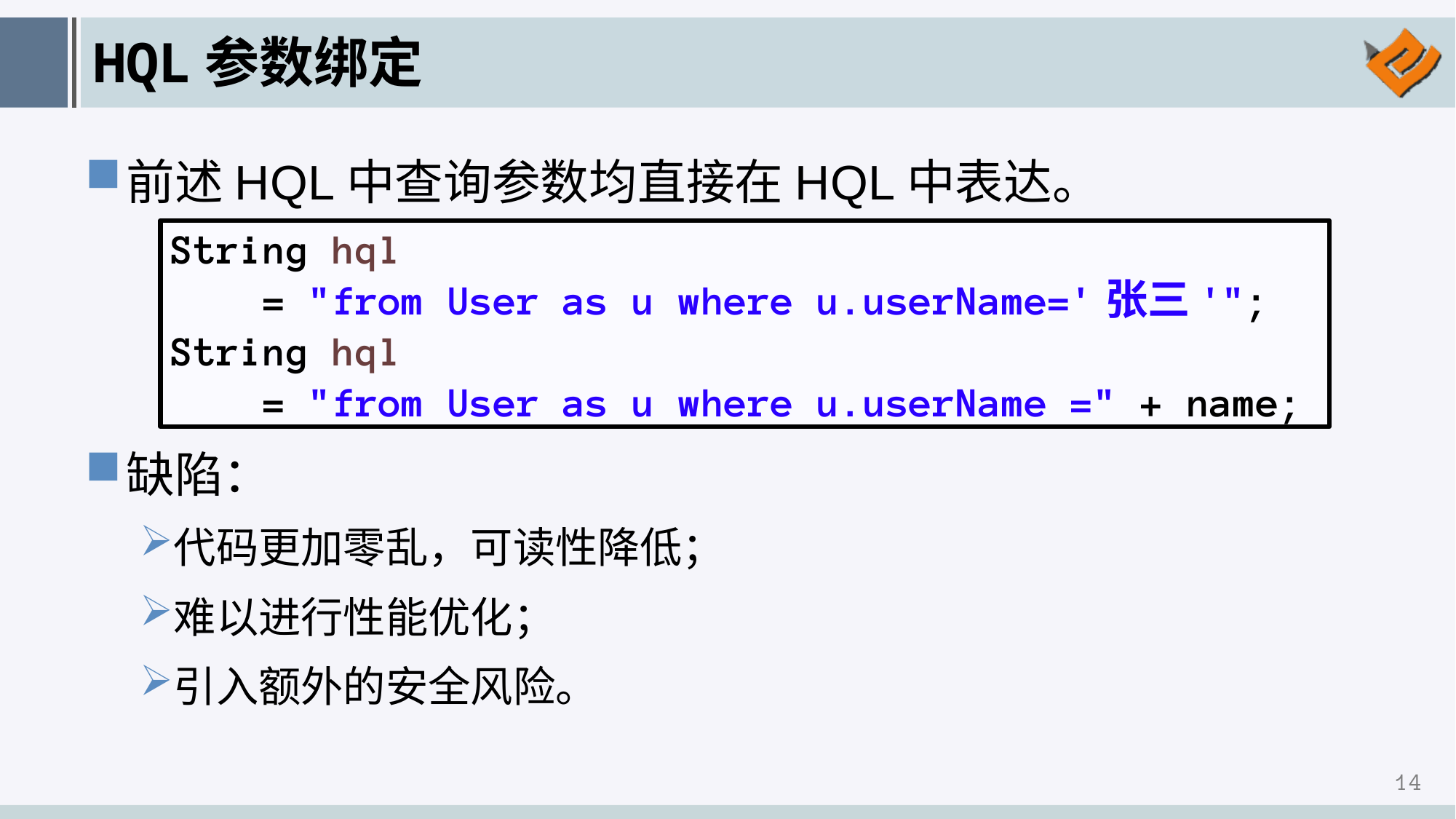

# HQL参数绑定
前述HQL中查询参数均直接在HQL中表达。
String hql
    = "from User as u where u.userName='张三'";
String hql
    = "from User as u where u.userName =" + name;
缺陷：
代码更加零乱，可读性降低；
难以进行性能优化；
引入额外的安全风险。